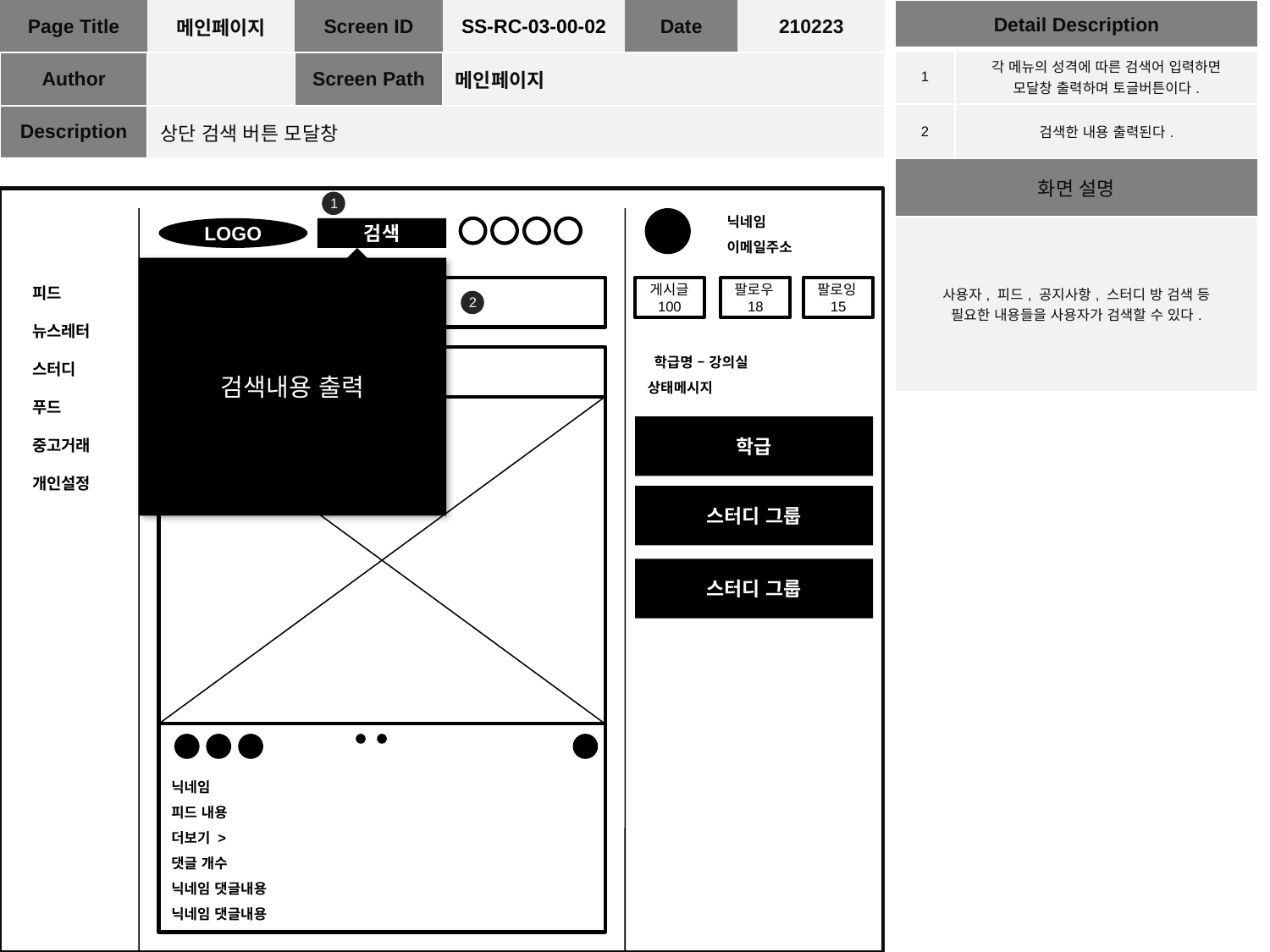

| Page Title | 메인페이지 | Screen ID | SS-RC-03-00-02 | Date | 210223 |
| --- | --- | --- | --- | --- | --- |
| Author |  | Screen Path | 메인페이지 |  |  |
| Description | 상단 검색 버튼 모달창 |  |  |  |  |
| Detail Description |  |
| --- | --- |
| 1 | 각 메뉴의 성격에 따른 검색어 입력하면 모달창 출력하며 토글버튼이다. |
| 2 | 검색한 내용 출력된다. |
| 화면 설명 |  |
| 사용자, 피드, 공지사항, 스터디 방 검색 등 필요한 내용들을 사용자가 검색할 수 있다. |  |
2

1

닉네임
이메일주소

3

LOGO
검색

피드
뉴스레터
스터디
푸드
중고거래
개인설정
검색내용 출력

게시글
100
팔로우18
팔로잉15

2

 학급명 – 강의실
상태메시지

닉네임 – 학급명
5

6

학급
스터디 그룹
8

스터디 그룹
9

10

6

7

닉네임
피드 내용
더보기 >
댓글 개수
닉네임 댓글내용
닉네임 댓글내용
5

4